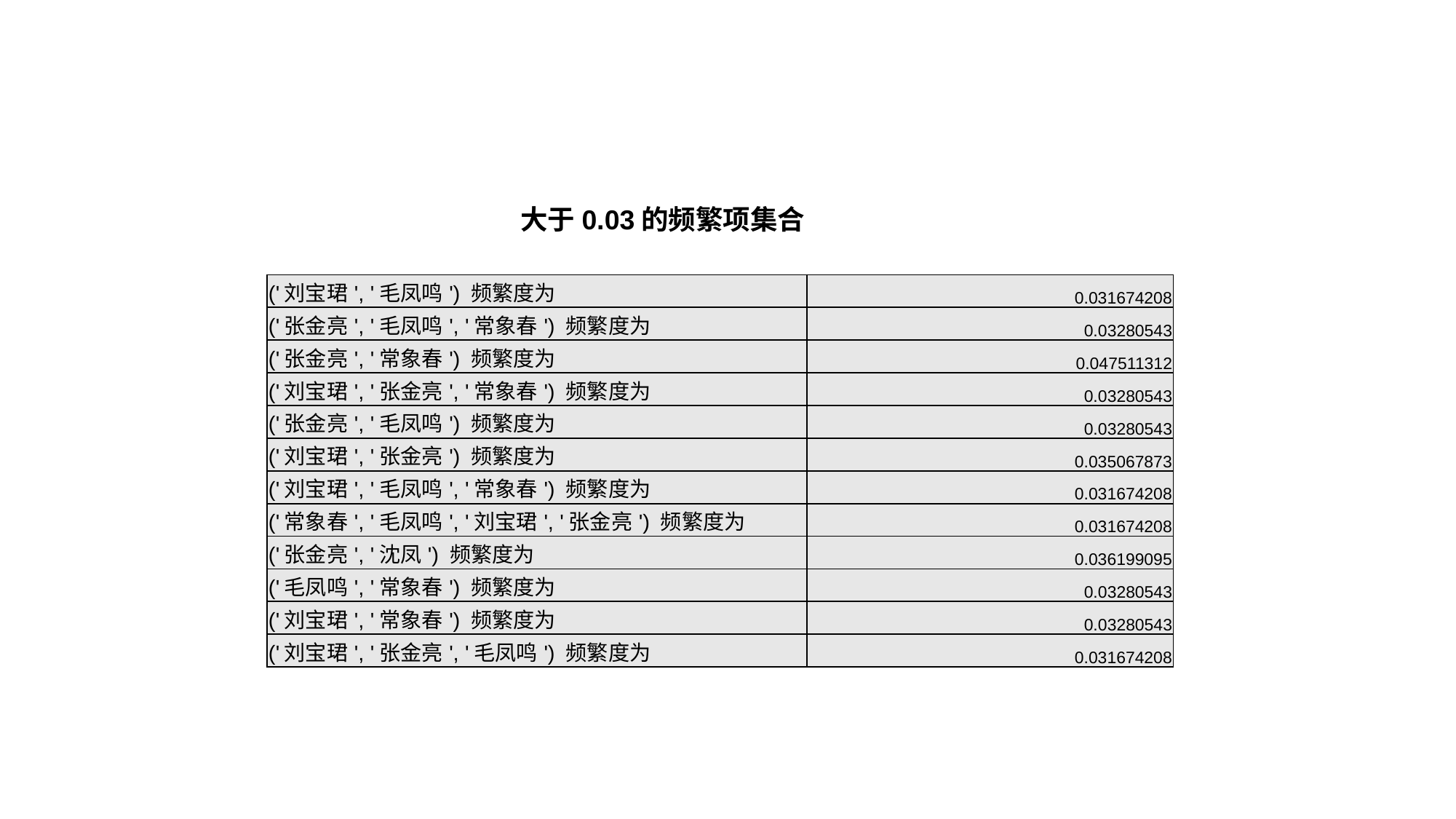

大于0.03的频繁项集合
| ('刘宝珺', '毛凤鸣') 频繁度为 | 0.031674208 |
| --- | --- |
| ('张金亮', '毛凤鸣', '常象春') 频繁度为 | 0.03280543 |
| ('张金亮', '常象春') 频繁度为 | 0.047511312 |
| ('刘宝珺', '张金亮', '常象春') 频繁度为 | 0.03280543 |
| ('张金亮', '毛凤鸣') 频繁度为 | 0.03280543 |
| ('刘宝珺', '张金亮') 频繁度为 | 0.035067873 |
| ('刘宝珺', '毛凤鸣', '常象春') 频繁度为 | 0.031674208 |
| ('常象春', '毛凤鸣', '刘宝珺', '张金亮') 频繁度为 | 0.031674208 |
| ('张金亮', '沈凤') 频繁度为 | 0.036199095 |
| ('毛凤鸣', '常象春') 频繁度为 | 0.03280543 |
| ('刘宝珺', '常象春') 频繁度为 | 0.03280543 |
| ('刘宝珺', '张金亮', '毛凤鸣') 频繁度为 | 0.031674208 |